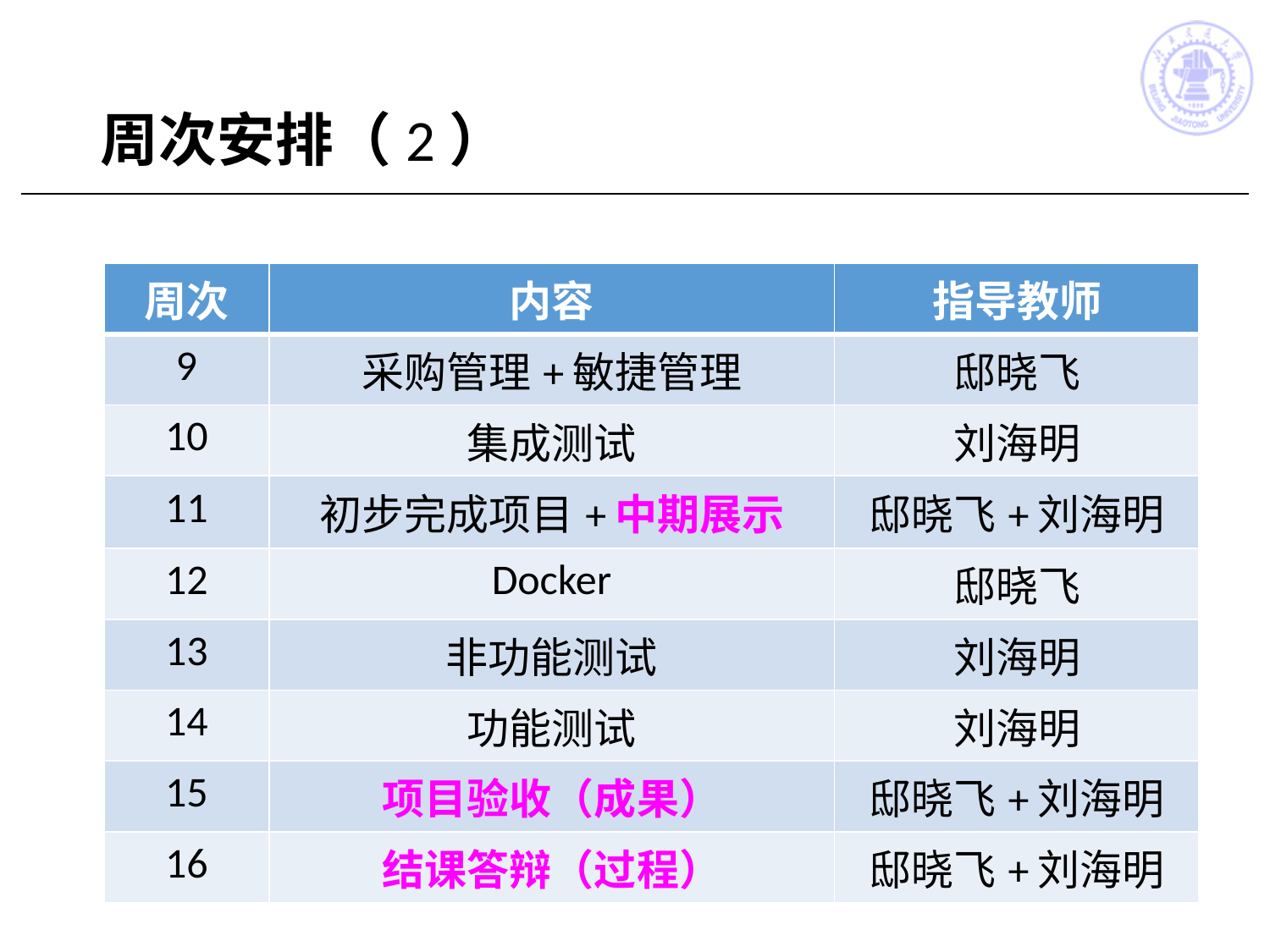

# 周次安排（2）
| 周次 | 内容 | 指导教师 |
| --- | --- | --- |
| 9 | 采购管理+敏捷管理 | 邸晓飞 |
| 10 | 集成测试 | 刘海明 |
| 11 | 初步完成项目+中期展示 | 邸晓飞+刘海明 |
| 12 | Docker | 邸晓飞 |
| 13 | 非功能测试 | 刘海明 |
| 14 | 功能测试 | 刘海明 |
| 15 | 项目验收（成果） | 邸晓飞+刘海明 |
| 16 | 结课答辩（过程） | 邸晓飞+刘海明 |